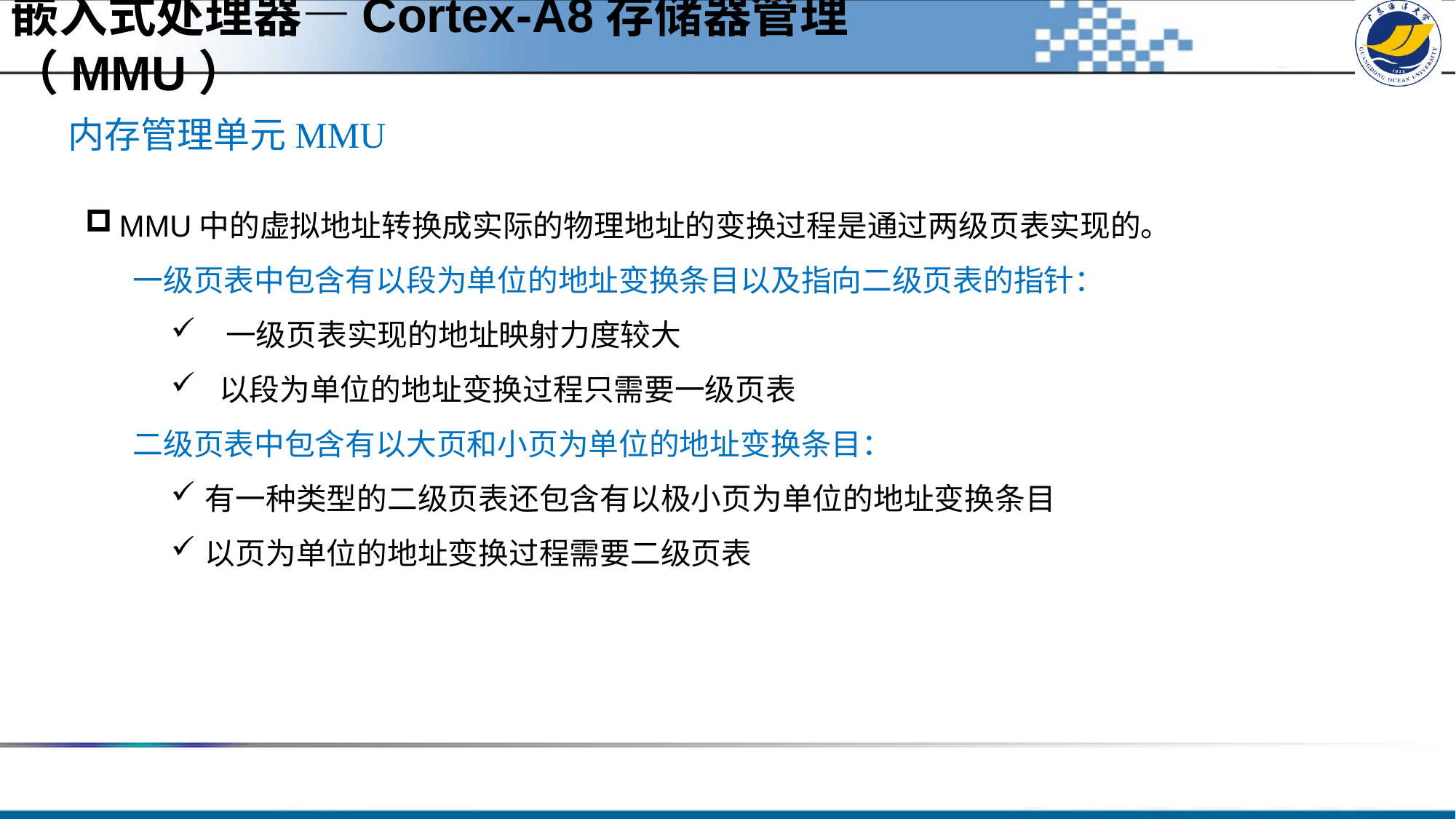

嵌入式处理器—Cortex-A8存储器管理（MMU）
内存管理单元MMU
MMU中的虚拟地址转换成实际的物理地址的变换过程是通过两级页表实现的。
      一级页表中包含有以段为单位的地址变换条目以及指向二级页表的指针：
  一级页表实现的地址映射力度较大
 以段为单位的地址变换过程只需要一级页表
      二级页表中包含有以大页和小页为单位的地址变换条目：
有一种类型的二级页表还包含有以极小页为单位的地址变换条目
以页为单位的地址变换过程需要二级页表
119